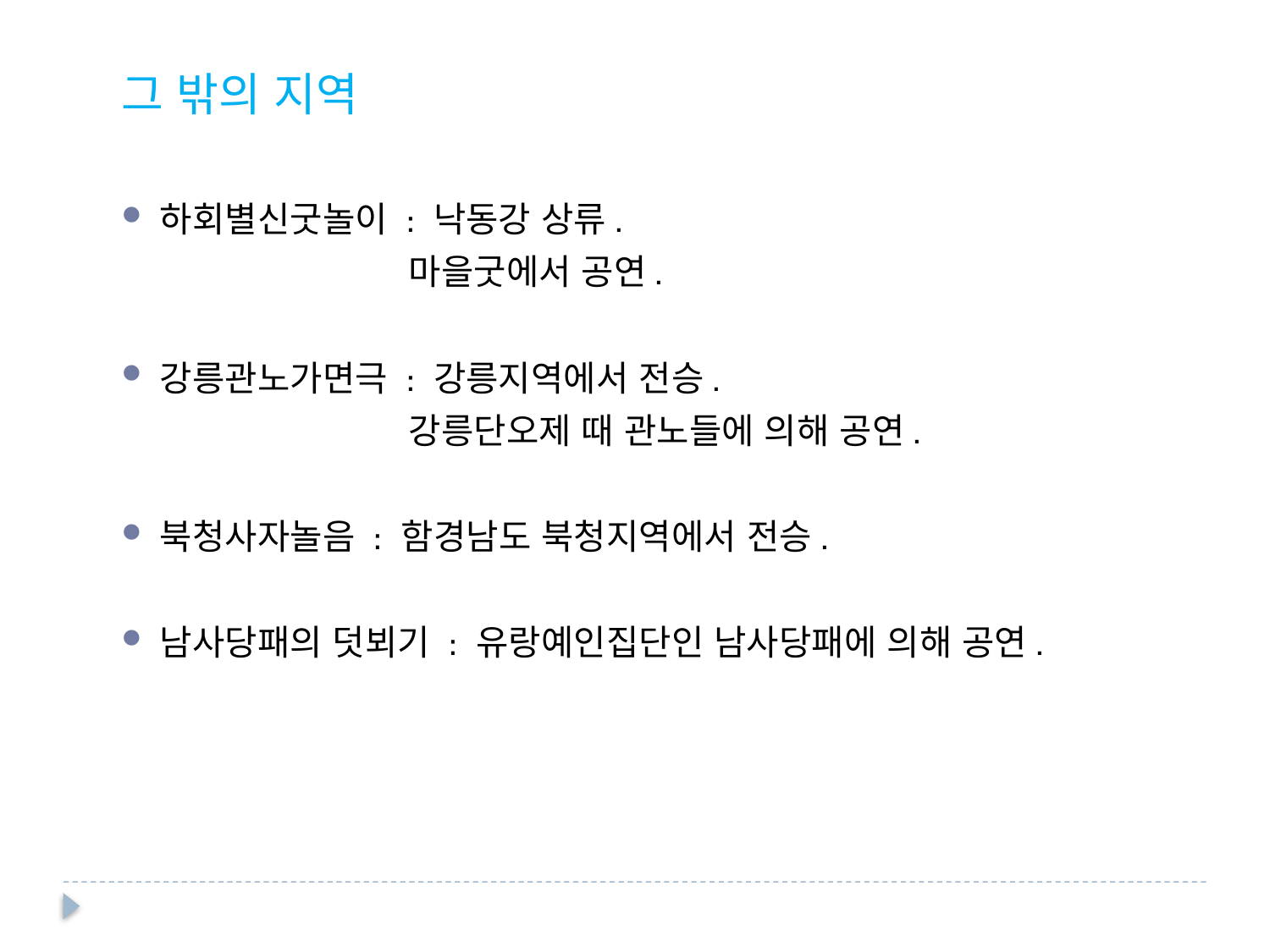

그 밖의 지역

하회별신굿놀이 : 낙동강 상류.
                            마을굿에서 공연.

강릉관노가면극 : 강릉지역에서 전승.
                            강릉단오제 때 관노들에 의해 공연.

북청사자놀음 : 함경남도 북청지역에서 전승.

남사당패의 덧뵈기 : 유랑예인집단인 남사당패에 의해 공연.